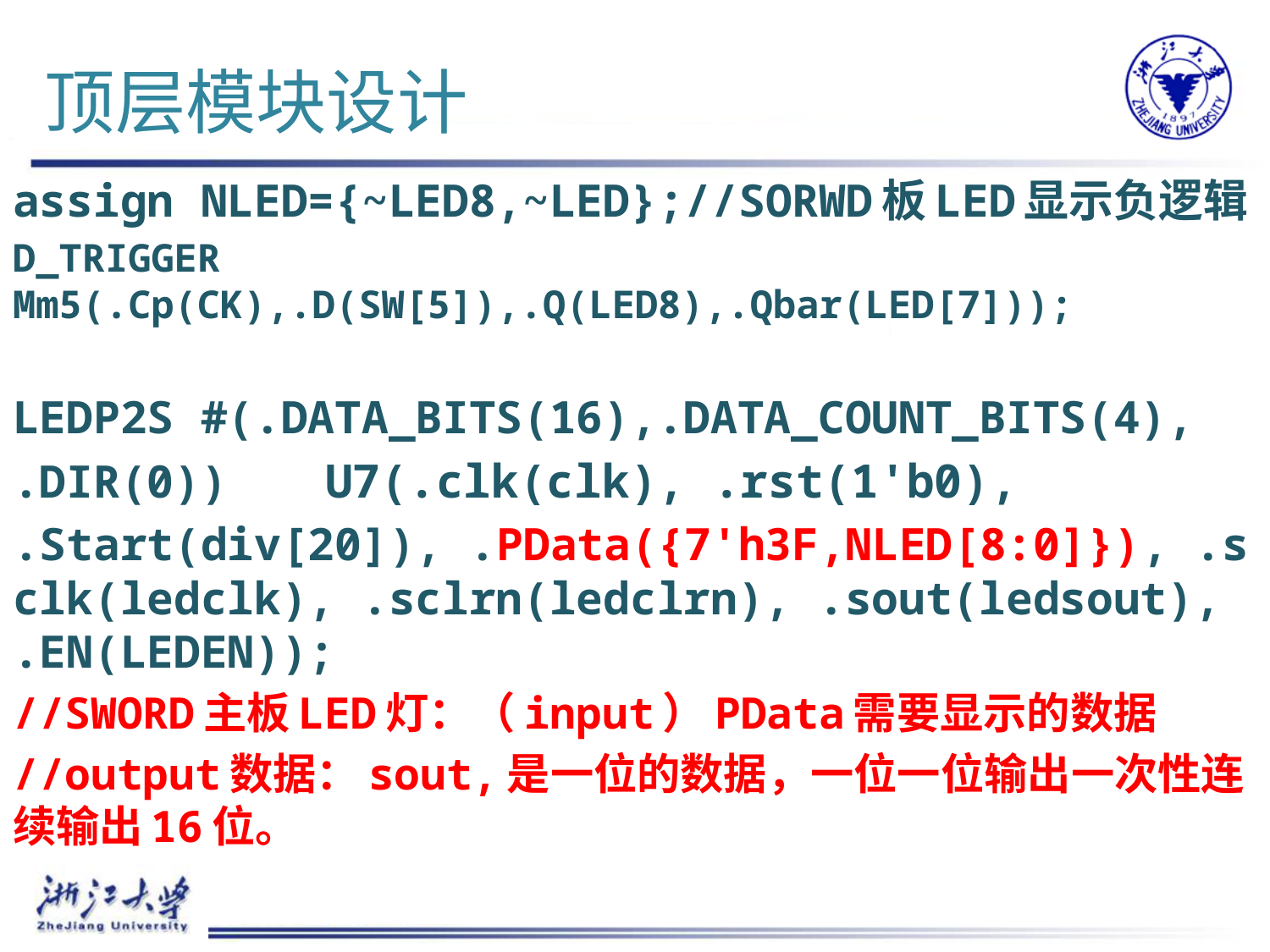

# 顶层模块设计
assign NLED={~LED8,~LED};//SORWD板LED显示负逻辑
D_TRIGGER Mm5(.Cp(CK),.D(SW[5]),.Q(LED8),.Qbar(LED[7]));

LEDP2S #(.DATA_BITS(16),.DATA_COUNT_BITS(4),
.DIR(0))	U7(.clk(clk), .rst(1'b0),
.Start(div[20]), .PData({7'h3F,NLED[8:0]}), .sclk(ledclk), .sclrn(ledclrn), .sout(ledsout), .EN(LEDEN));
//SWORD主板LED灯：（input）PData需要显示的数据
//output数据：sout,是一位的数据，一位一位输出一次性连续输出16位。